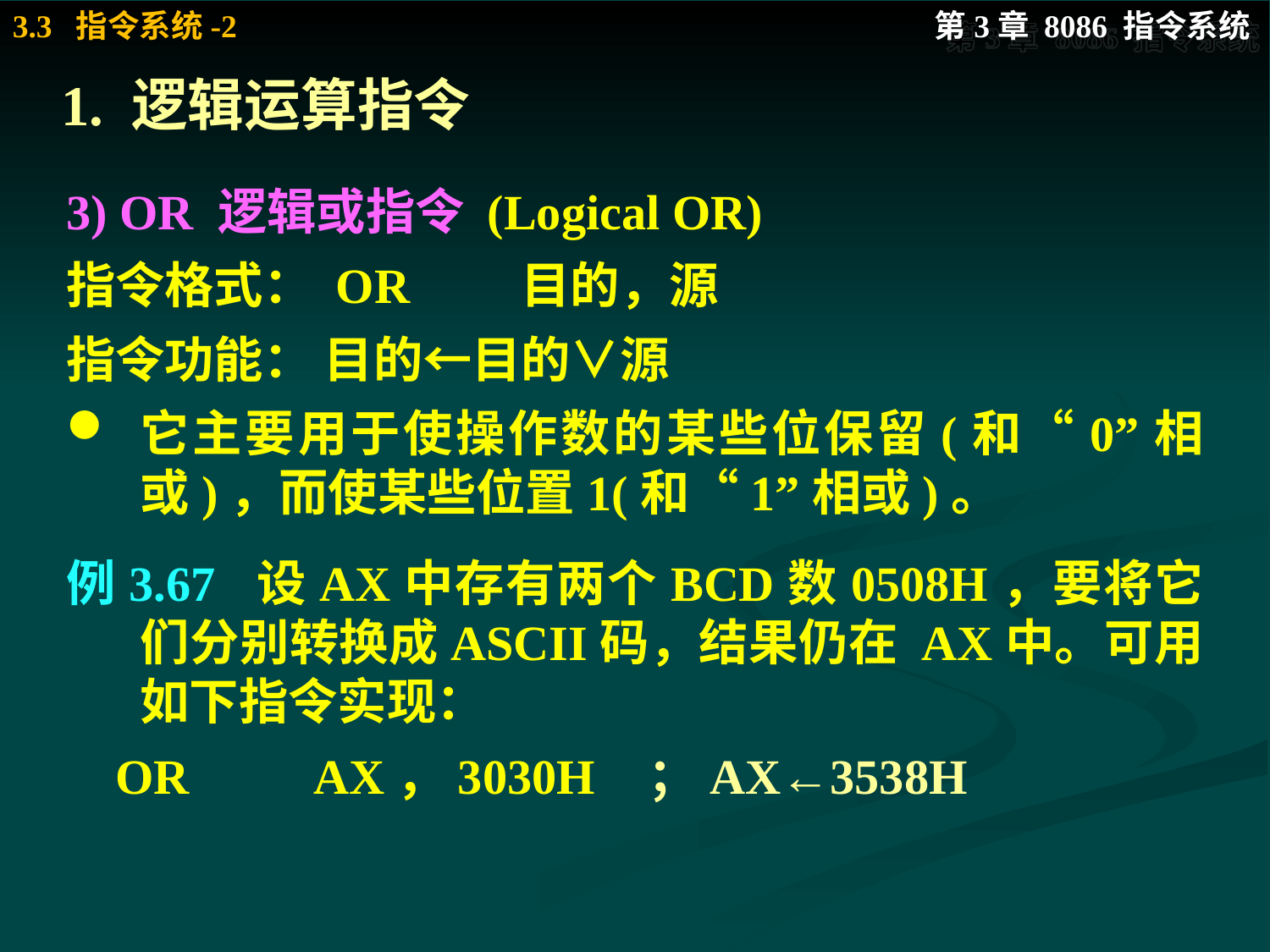

# 1. 逻辑运算指令
3) OR 逻辑或指令 (Logical OR)
指令格式： OR	目的，源
指令功能： 目的←目的∨源
它主要用于使操作数的某些位保留(和“0”相或)，而使某些位置1(和“1”相或)。
例3.67  设AX中存有两个BCD数0508H，要将它们分别转换成ASCII码，结果仍在 AX中。可用如下指令实现：
    OR	    AX，3030H	；AX←3538H